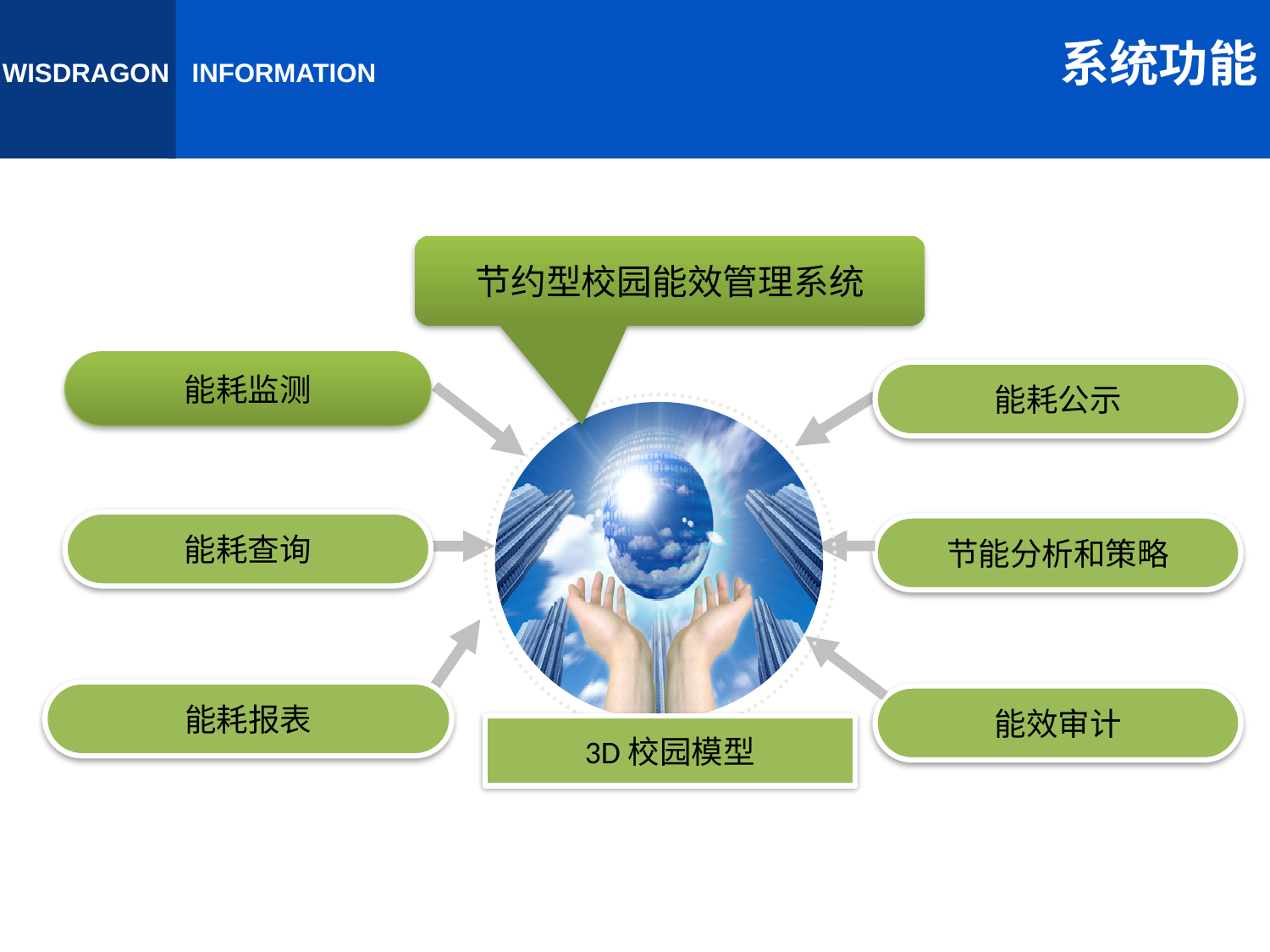

系统功能
节约型校园能效管理系统
能耗监测
能耗公示

能耗查询
节能分析和策略

能耗报表
能效审计
3D校园模型